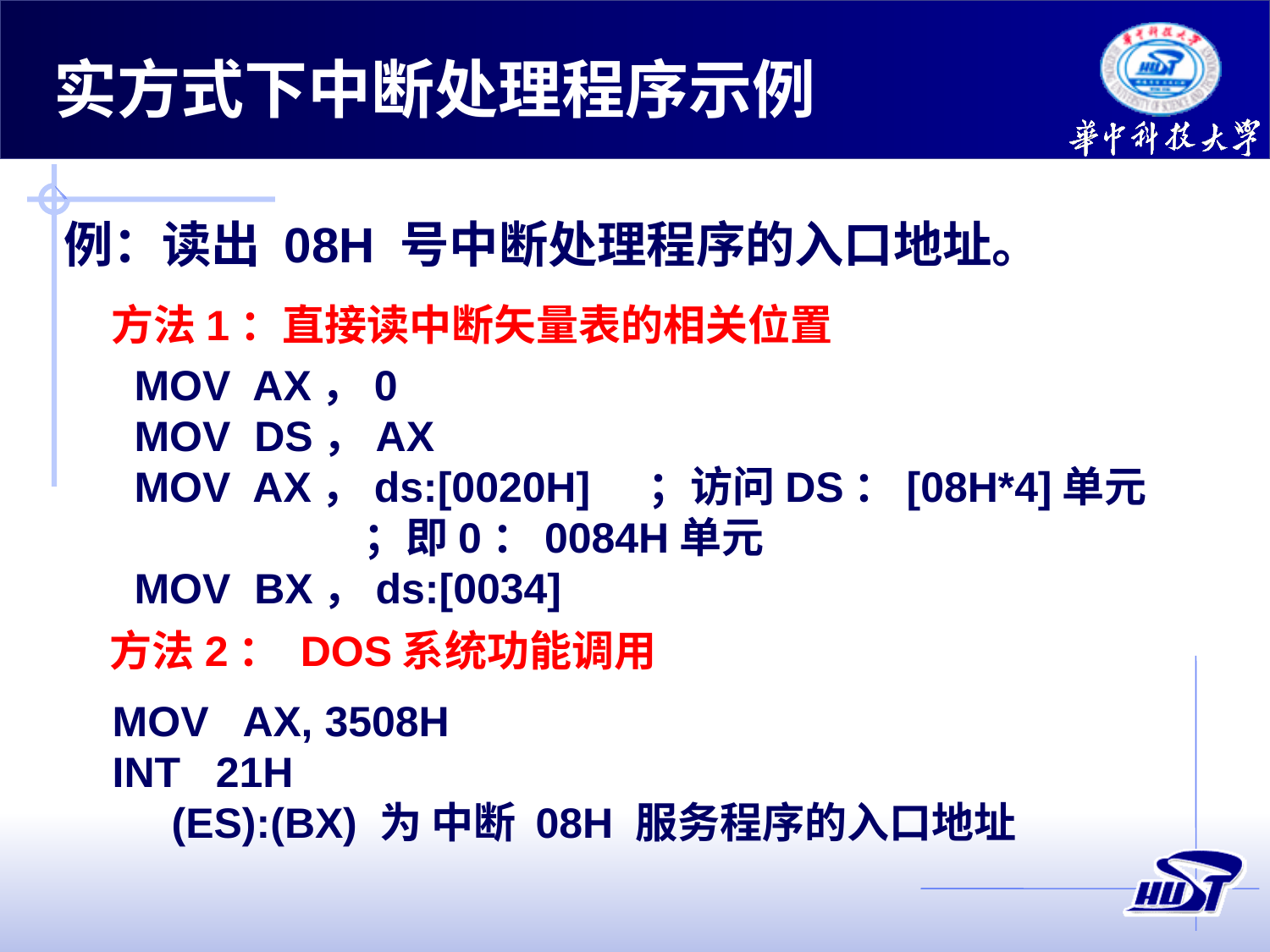

实方式下中断处理程序示例
例：读出 08H 号中断处理程序的入口地址。
方法1：直接读中断矢量表的相关位置
MOV  AX，0
MOV  DS，AX
MOV  AX，ds:[0020H]    ；访问DS：[08H*4]单元
                       ；即0：0084H单元
MOV  BX，ds:[0034]
方法2： DOS系统功能调用
MOV   AX, 3508H
INT   21H
     (ES):(BX) 为 中断 08H 服务程序的入口地址